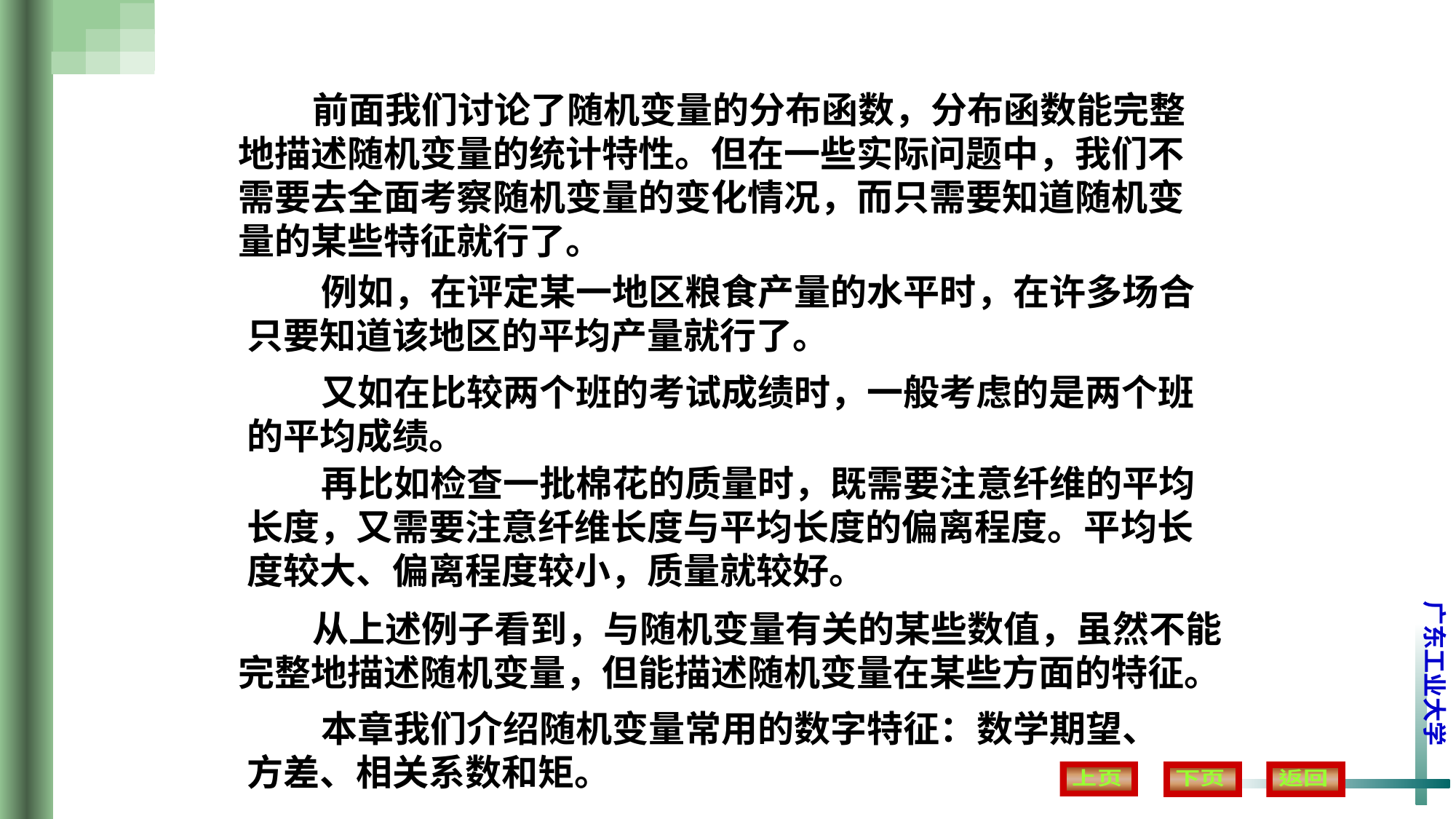

前面我们讨论了随机变量的分布函数，分布函数能完整地描述随机变量的统计特性。但在一些实际问题中，我们不需要去全面考察随机变量的变化情况，而只需要知道随机变量的某些特征就行了。
        例如，在评定某一地区粮食产量的水平时，在许多场合只要知道该地区的平均产量就行了。
        又如在比较两个班的考试成绩时，一般考虑的是两个班的平均成绩。
        再比如检查一批棉花的质量时，既需要注意纤维的平均长度，又需要注意纤维长度与平均长度的偏离程度。平均长度较大、偏离程度较小，质量就较好。
        从上述例子看到，与随机变量有关的某些数值，虽然不能完整地描述随机变量，但能描述随机变量在某些方面的特征。
        本章我们介绍随机变量常用的数字特征：数学期望、方差、相关系数和矩。